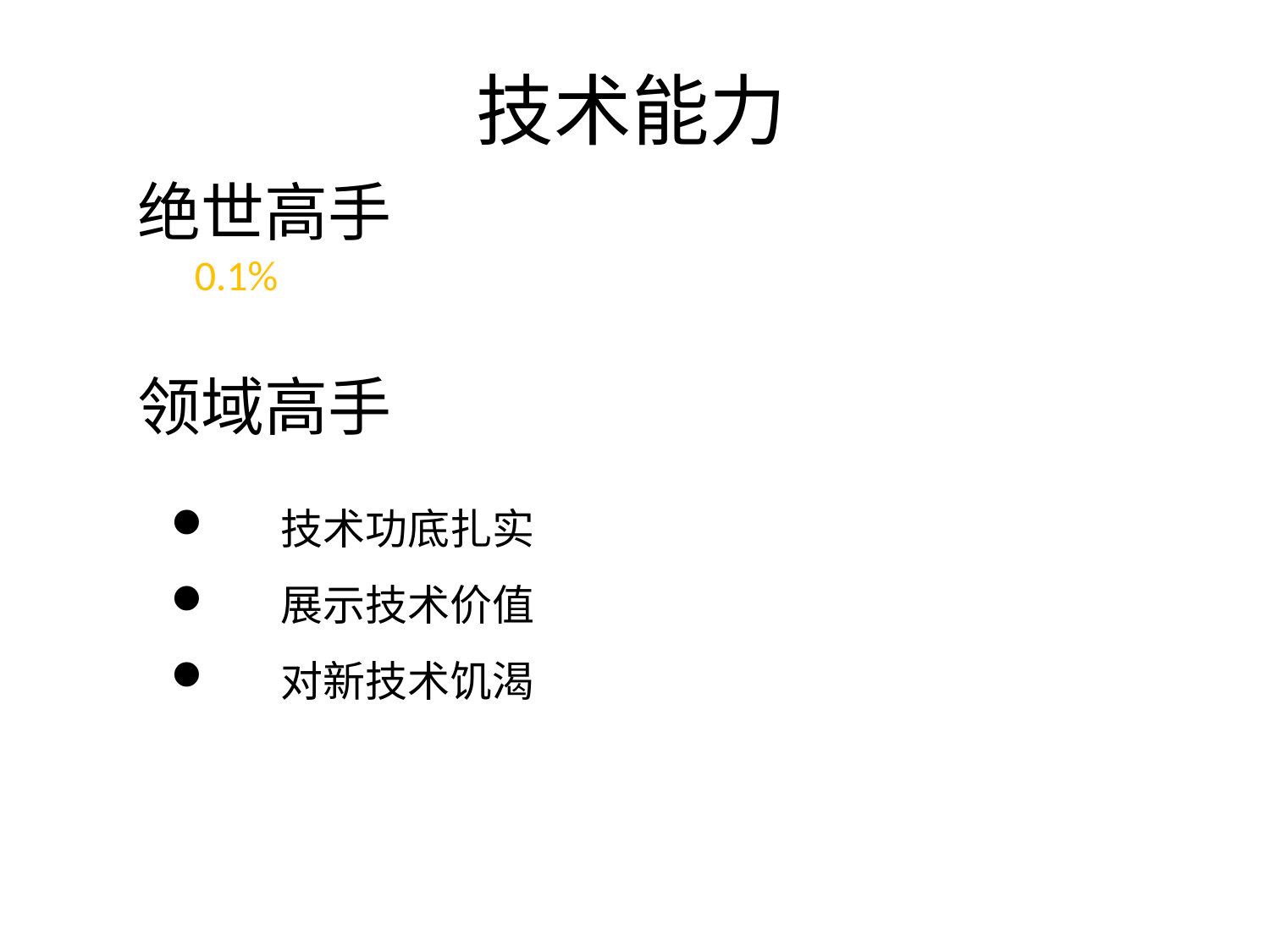

# 技术能力
绝世高手
         0.1%

领域高手

      技术功底扎实
      展示技术价值
      对新技术饥渴